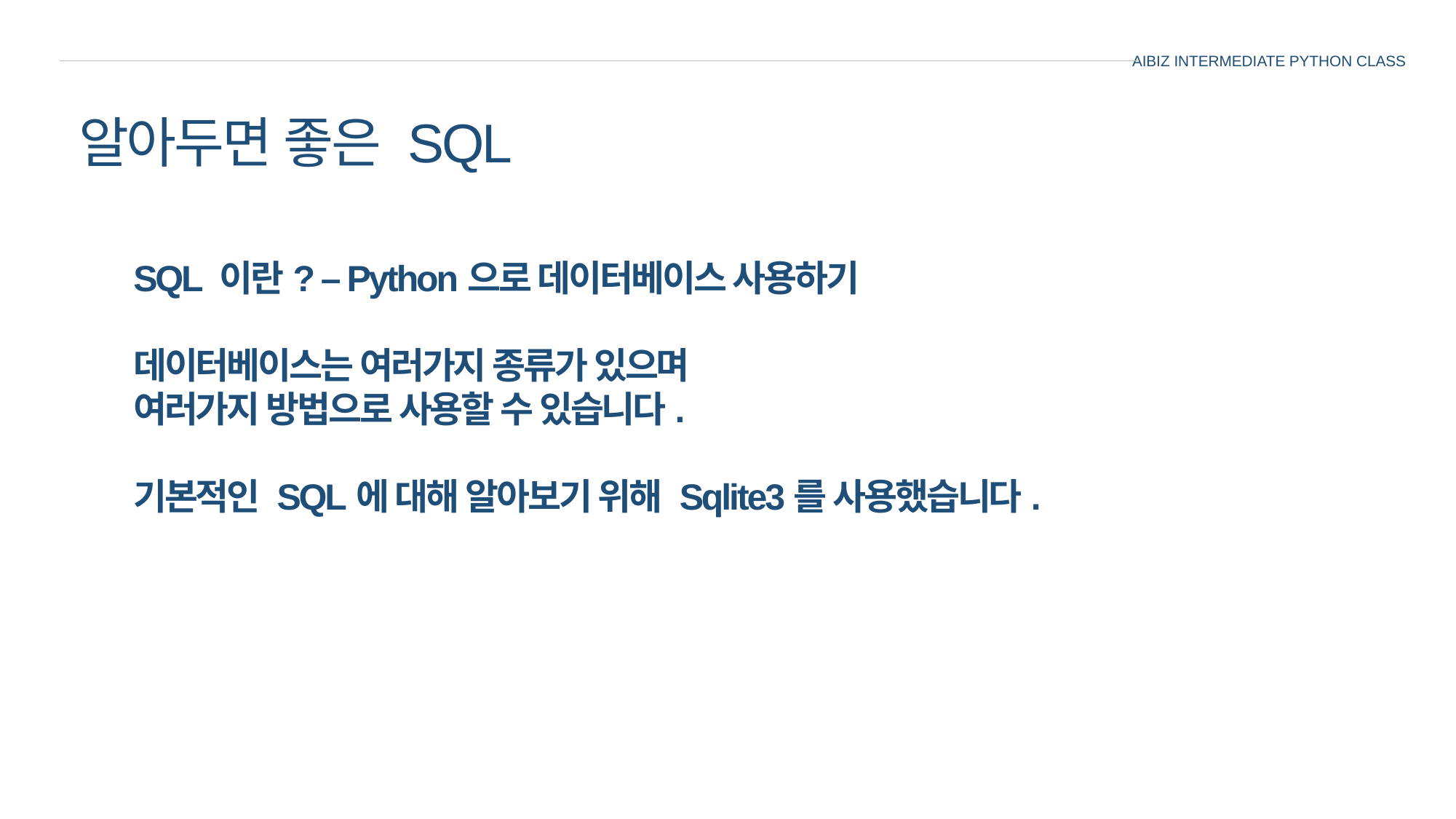

AIBIZ INTERMEDIATE PYTHON CLASS
알아두면 좋은 SQL
SQL 이란? – Python으로 데이터베이스 사용하기

데이터베이스는 여러가지 종류가 있으며
여러가지 방법으로 사용할 수 있습니다.

기본적인 SQL에 대해 알아보기 위해 Sqlite3를 사용했습니다.